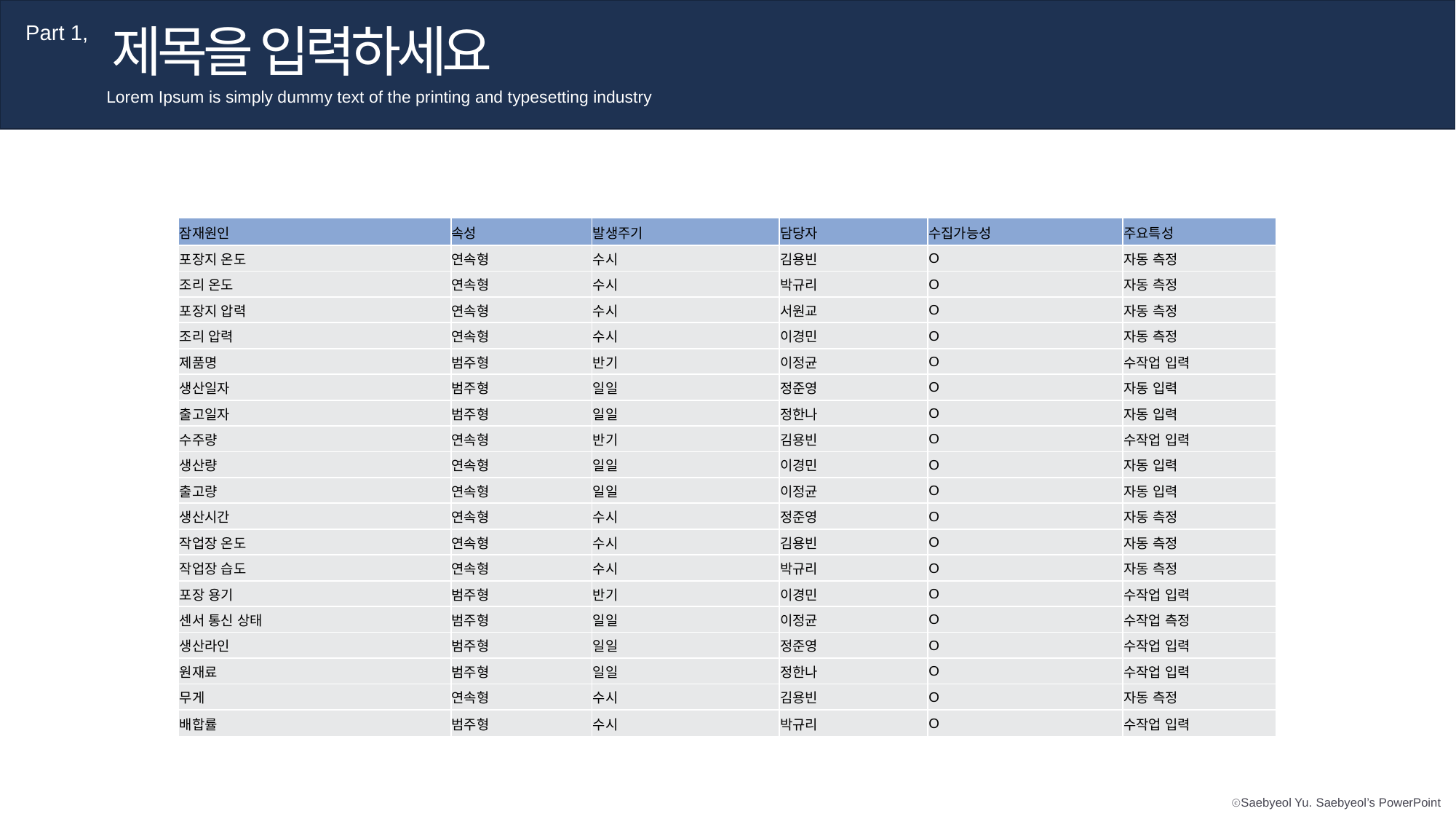

제목을 입력하세요
Part 1,
Lorem Ipsum is simply dummy text of the printing and typesetting industry
| 잠재원인 | 속성 | 발생주기 | 담당자 | 수집가능성 | 주요특성 |
| --- | --- | --- | --- | --- | --- |
| 포장지 온도 | 연속형 | 수시 | 김용빈 | O | 자동 측정 |
| 조리 온도 | 연속형 | 수시 | 박규리 | O | 자동 측정 |
| 포장지 압력 | 연속형 | 수시 | 서원교 | O | 자동 측정 |
| 조리 압력 | 연속형 | 수시 | 이경민 | O | 자동 측정 |
| 제품명 | 범주형 | 반기 | 이정균 | O | 수작업 입력 |
| 생산일자 | 범주형 | 일일 | 정준영 | O | 자동 입력 |
| 출고일자 | 범주형 | 일일 | 정한나 | O | 자동 입력 |
| 수주량 | 연속형 | 반기 | 김용빈 | O | 수작업 입력 |
| 생산량 | 연속형 | 일일 | 이경민 | O | 자동 입력 |
| 출고량 | 연속형 | 일일 | 이정균 | O | 자동 입력 |
| 생산시간 | 연속형 | 수시 | 정준영 | O | 자동 측정 |
| 작업장 온도 | 연속형 | 수시 | 김용빈 | O | 자동 측정 |
| 작업장 습도 | 연속형 | 수시 | 박규리 | O | 자동 측정 |
| 포장 용기 | 범주형 | 반기 | 이경민 | O | 수작업 입력 |
| 센서 통신 상태 | 범주형 | 일일 | 이정균 | O | 수작업 측정 |
| 생산라인 | 범주형 | 일일 | 정준영 | O | 수작업 입력 |
| 원재료 | 범주형 | 일일 | 정한나 | O | 수작업 입력 |
| 무게 | 연속형 | 수시 | 김용빈 | O | 자동 측정 |
| 배합률 | 범주형 | 수시 | 박규리 | O | 수작업 입력 |